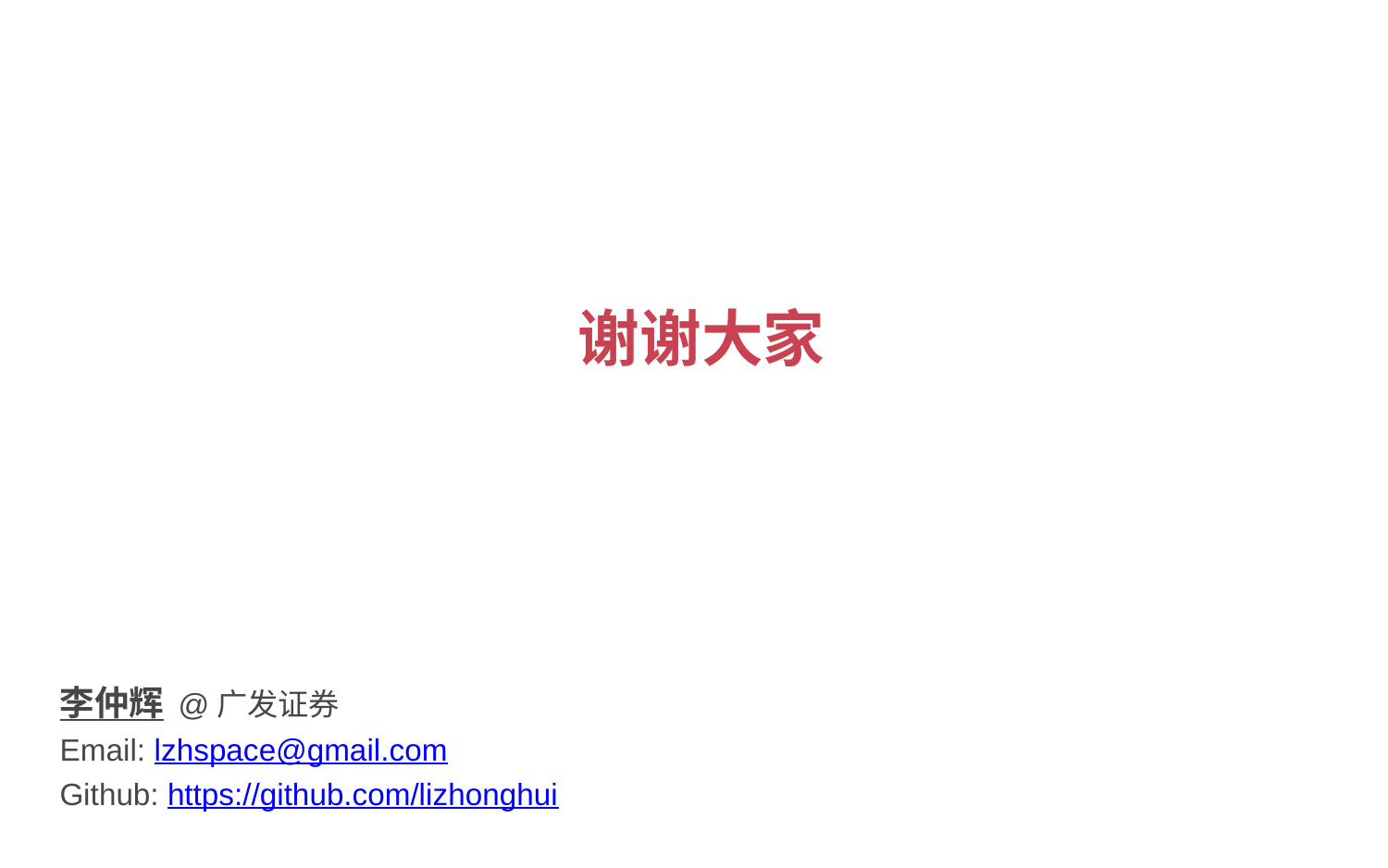

谢谢大家
李仲辉 @广发证券
Email: lzhspace@gmail.com
Github: https://github.com/lizhonghui